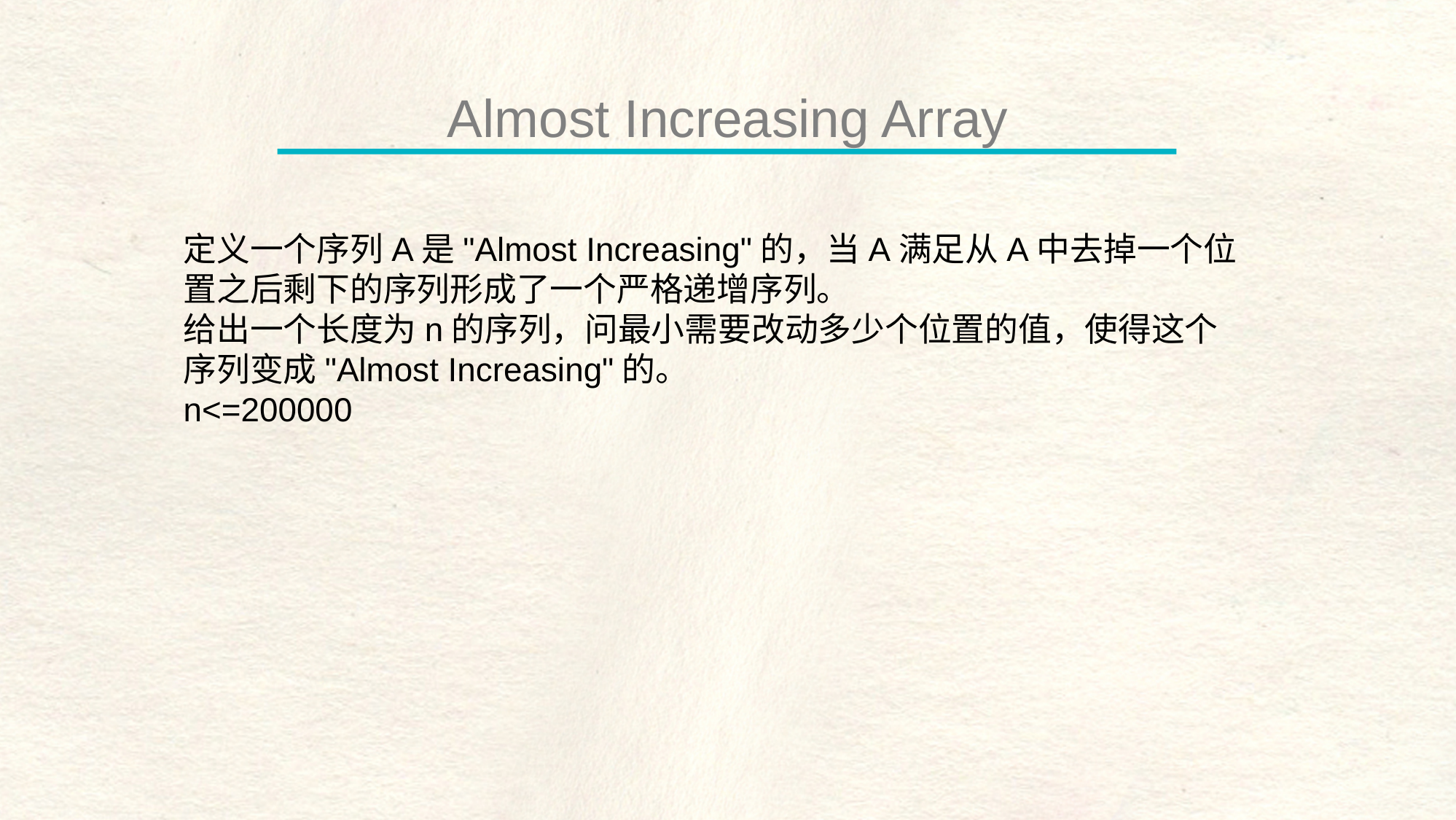

Almost Increasing Array

定义一个序列A是"Almost Increasing"的，当A满足从A中去掉一个位置之后剩下的序列形成了一个严格递增序列。
给出一个长度为n的序列，问最小需要改动多少个位置的值，使得这个序列变成"Almost Increasing"的。
n<=200000